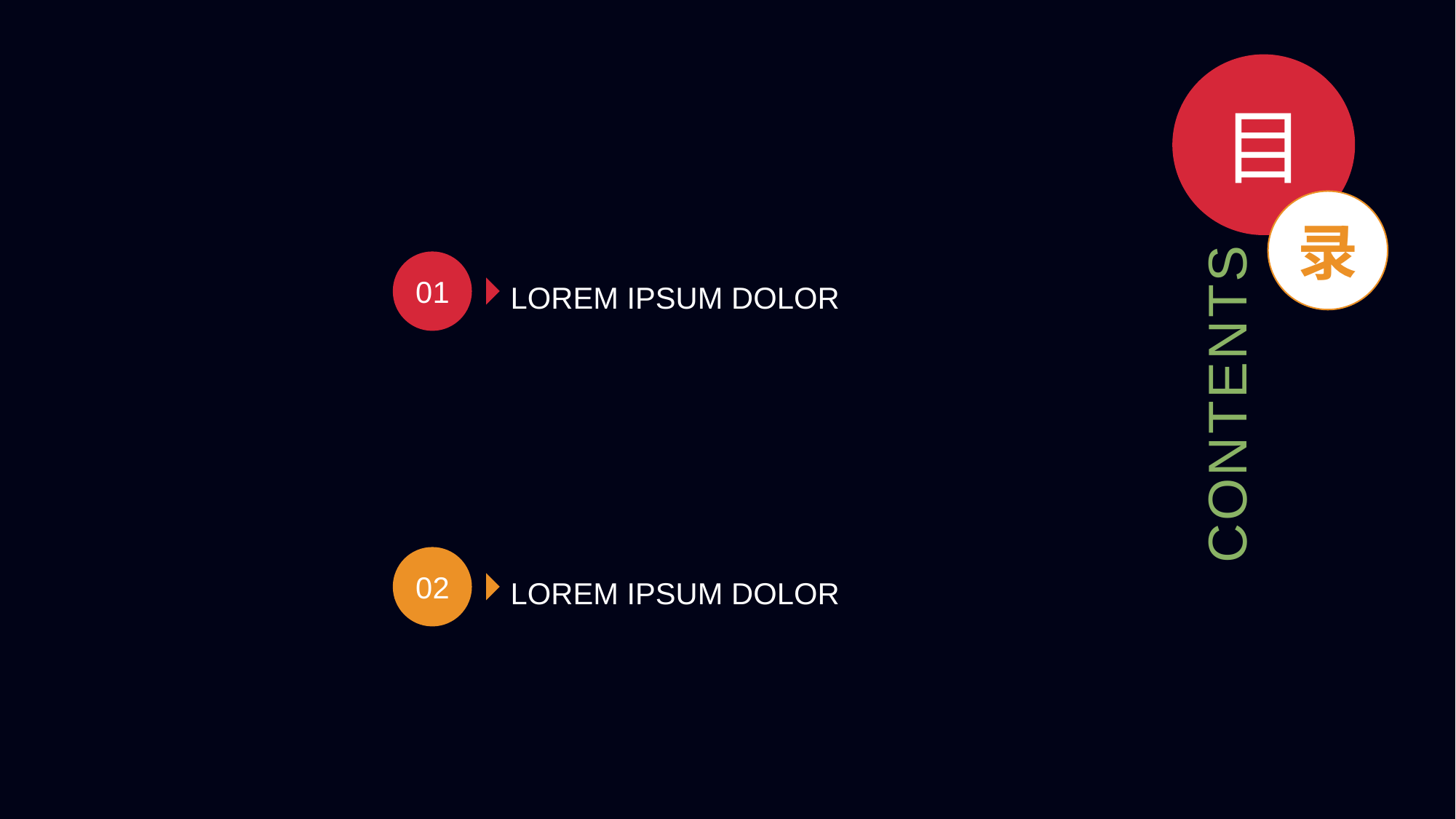

目
录
LOREM IPSUM DOLOR
01
CONTENTS
LOREM IPSUM DOLOR
02